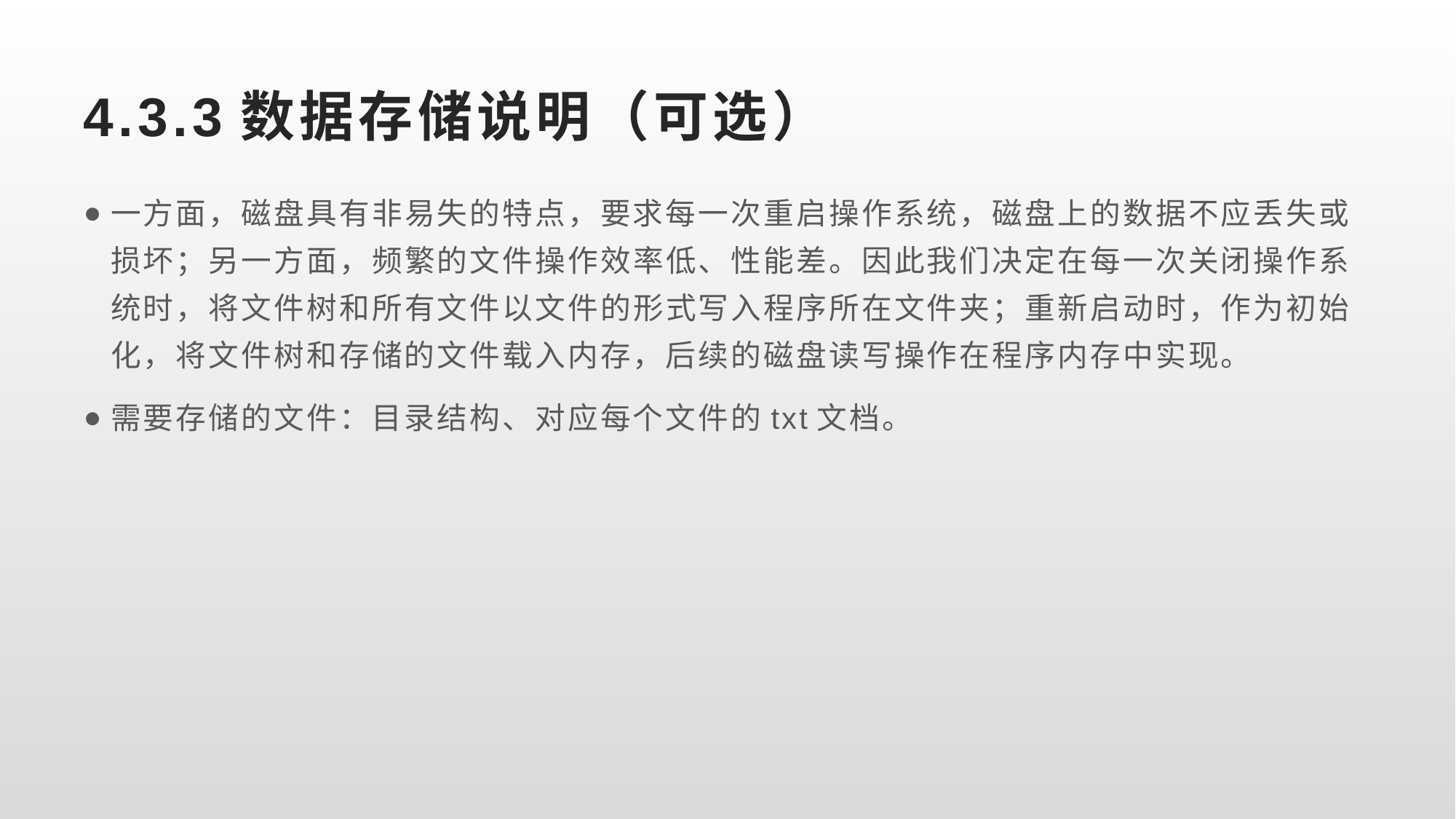

# 4.3.3数据存储说明（可选）
一方面，磁盘具有非易失的特点，要求每一次重启操作系统，磁盘上的数据不应丢失或损坏；另一方面，频繁的文件操作效率低、性能差。因此我们决定在每一次关闭操作系统时，将文件树和所有文件以文件的形式写入程序所在文件夹；重新启动时，作为初始化，将文件树和存储的文件载入内存，后续的磁盘读写操作在程序内存中实现。
需要存储的文件：目录结构、对应每个文件的txt文档。